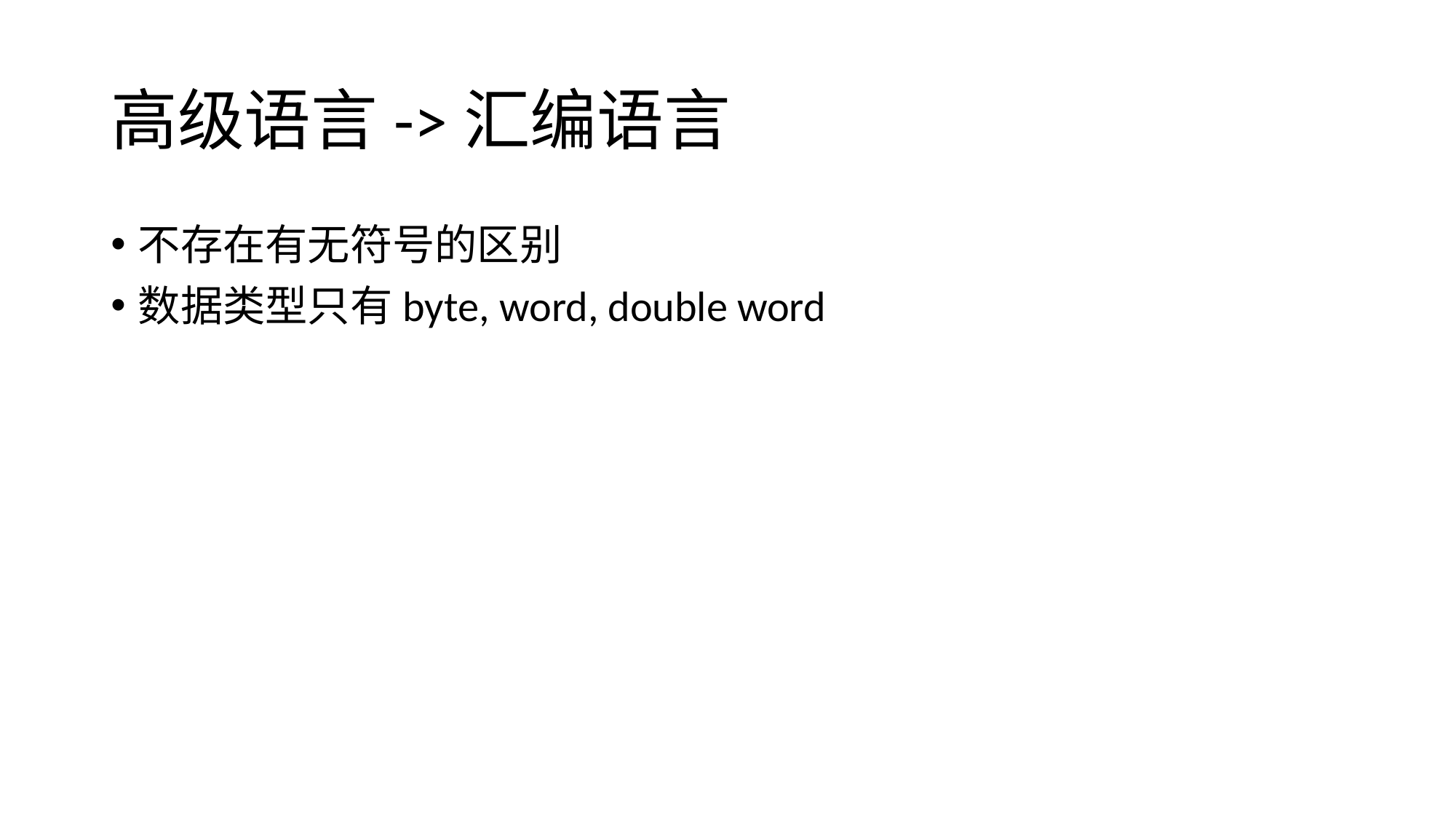

# 高级语言->汇编语言
不存在有无符号的区别
数据类型只有byte, word, double word